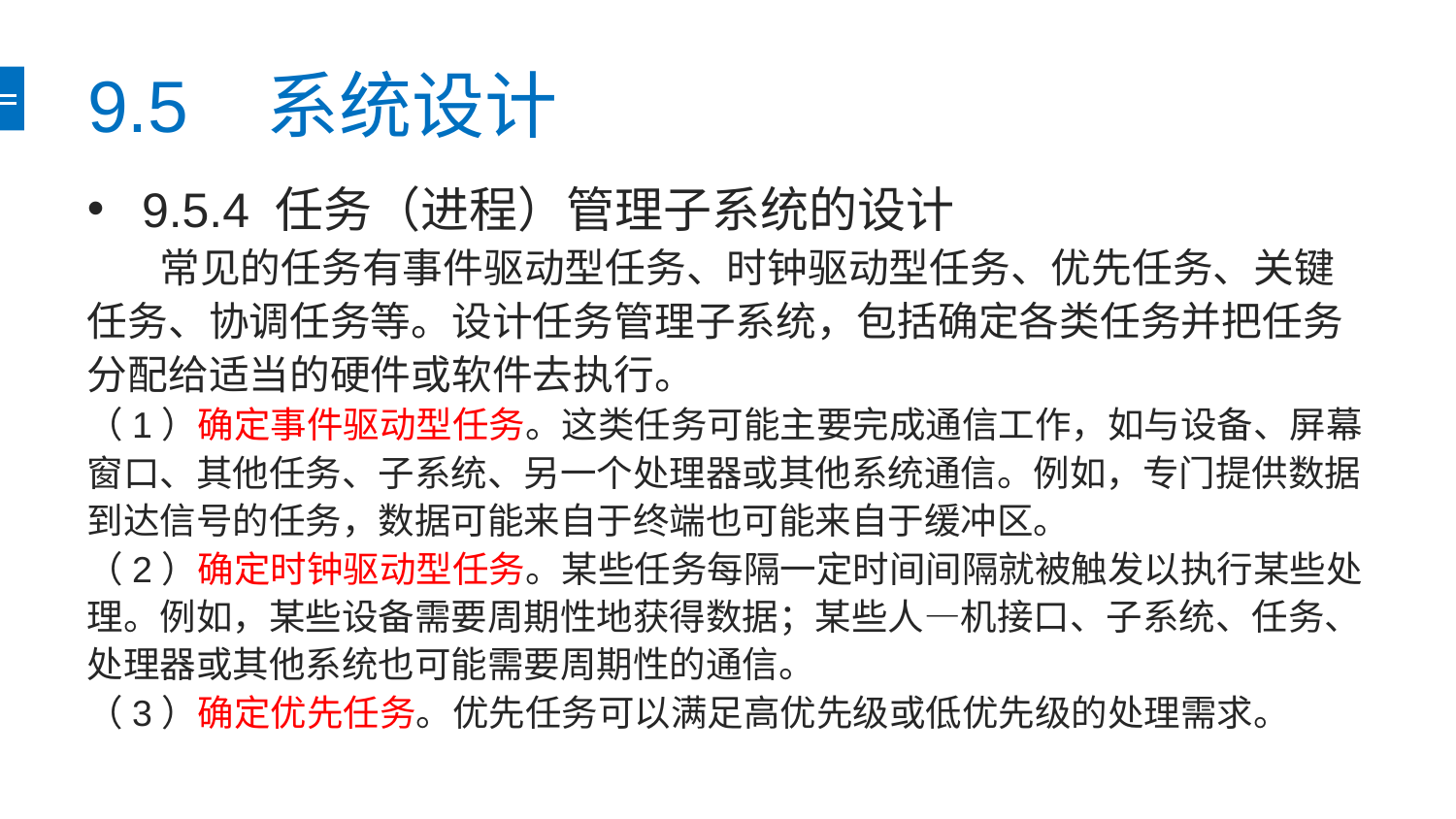

# 9.5   系统设计
9.5.4 任务（进程）管理子系统的设计
       常见的任务有事件驱动型任务、时钟驱动型任务、优先任务、关键任务、协调任务等。设计任务管理子系统，包括确定各类任务并把任务分配给适当的硬件或软件去执行。
（1）确定事件驱动型任务。这类任务可能主要完成通信工作，如与设备、屏幕窗口、其他任务、子系统、另一个处理器或其他系统通信。例如，专门提供数据到达信号的任务，数据可能来自于终端也可能来自于缓冲区。
（2）确定时钟驱动型任务。某些任务每隔一定时间间隔就被触发以执行某些处理。例如，某些设备需要周期性地获得数据；某些人—机接口、子系统、任务、处理器或其他系统也可能需要周期性的通信。
（3）确定优先任务。优先任务可以满足高优先级或低优先级的处理需求。